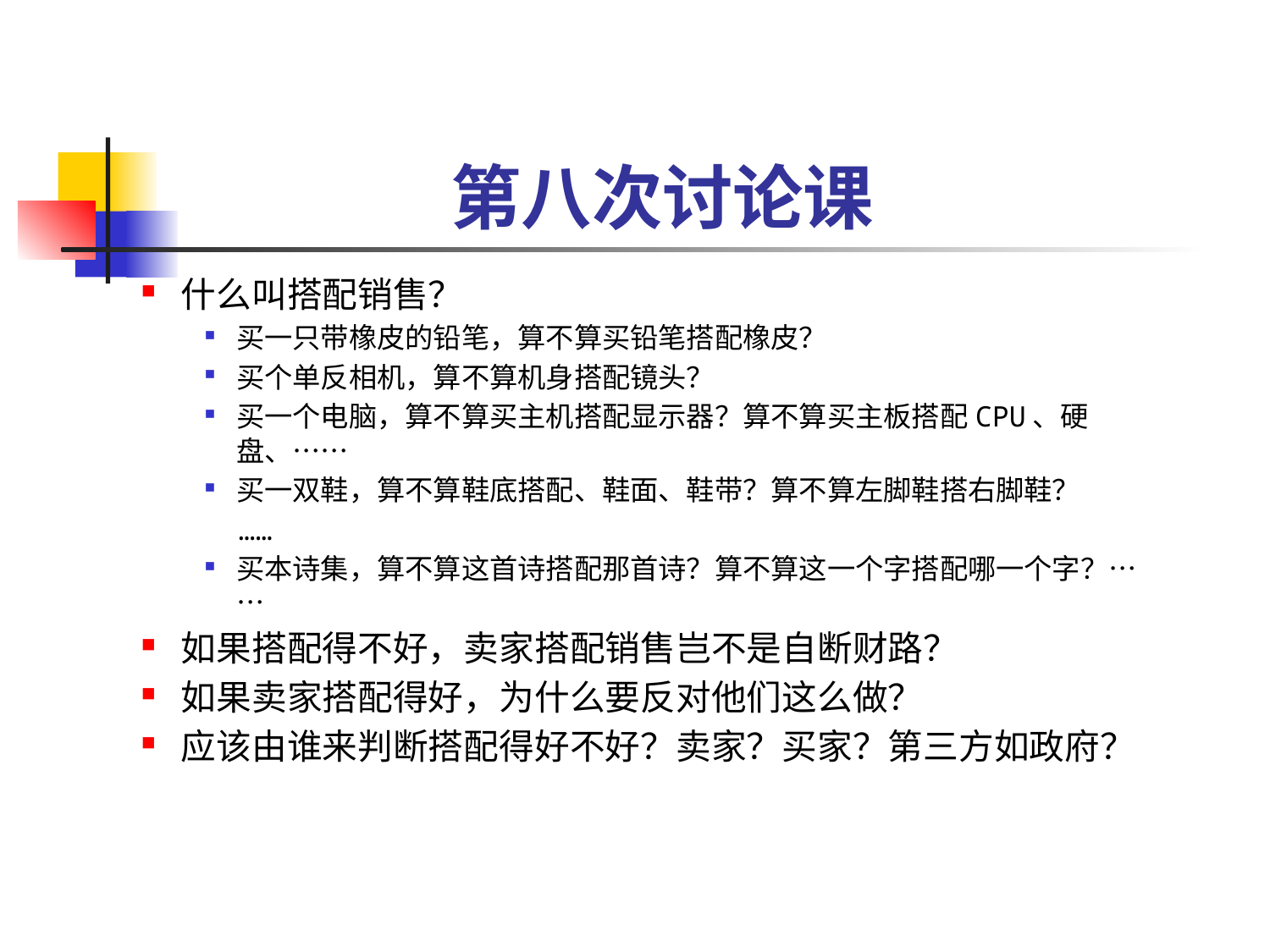

# 第八次讨论课
什么叫搭配销售？
买一只带橡皮的铅笔，算不算买铅笔搭配橡皮？
买个单反相机，算不算机身搭配镜头？
买一个电脑，算不算买主机搭配显示器？算不算买主板搭配CPU、硬盘、……
买一双鞋，算不算鞋底搭配、鞋面、鞋带？算不算左脚鞋搭右脚鞋？
  ……
买本诗集，算不算这首诗搭配那首诗？算不算这一个字搭配哪一个字？……
如果搭配得不好，卖家搭配销售岂不是自断财路？
如果卖家搭配得好，为什么要反对他们这么做？
应该由谁来判断搭配得好不好？卖家？买家？第三方如政府？